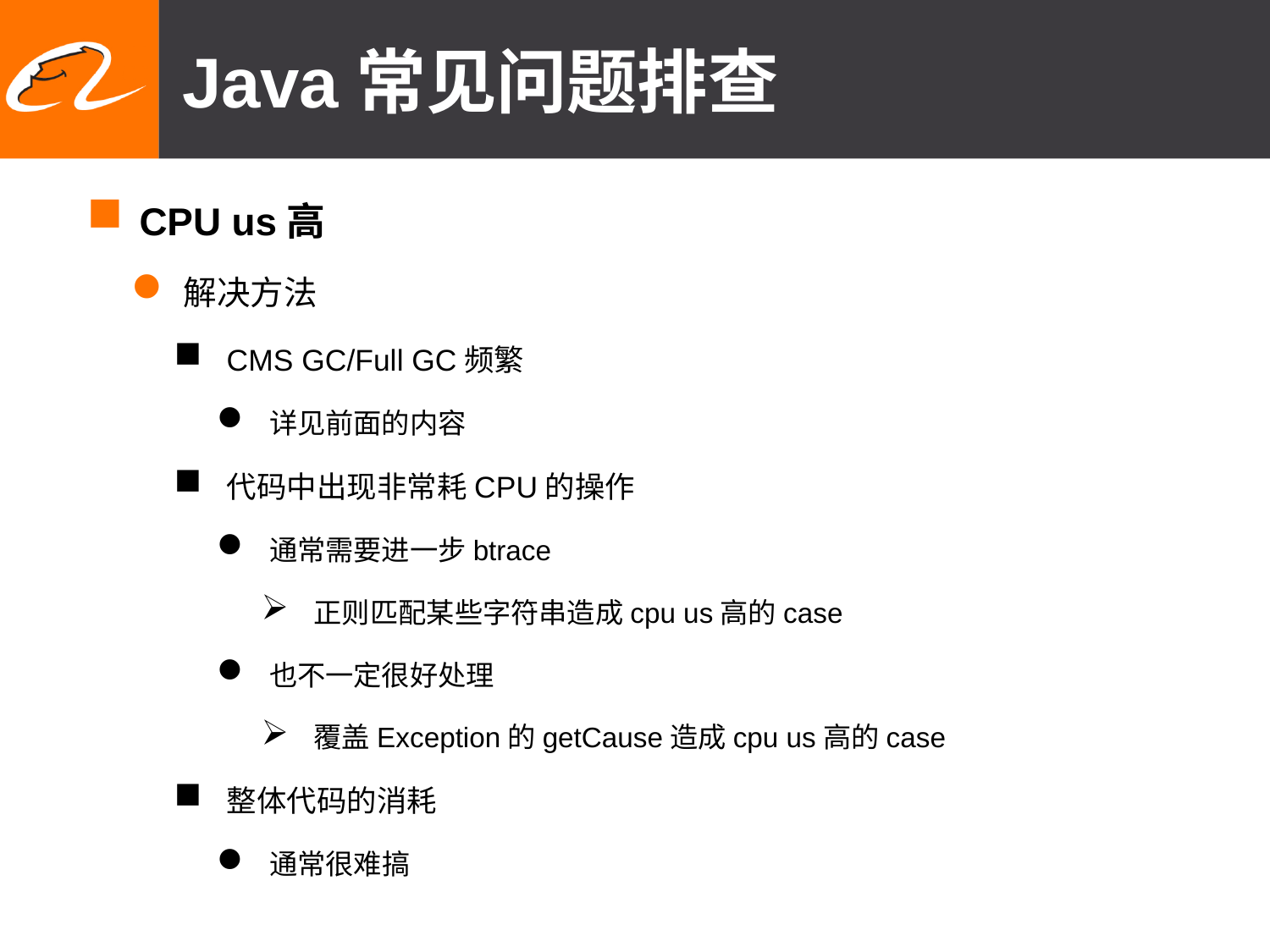

# Java常见问题排查
CPU us高
解决方法
CMS GC/Full GC频繁
详见前面的内容
代码中出现非常耗CPU的操作
通常需要进一步btrace
正则匹配某些字符串造成cpu us高的case
也不一定很好处理
覆盖Exception的getCause造成cpu us高的case
整体代码的消耗
通常很难搞